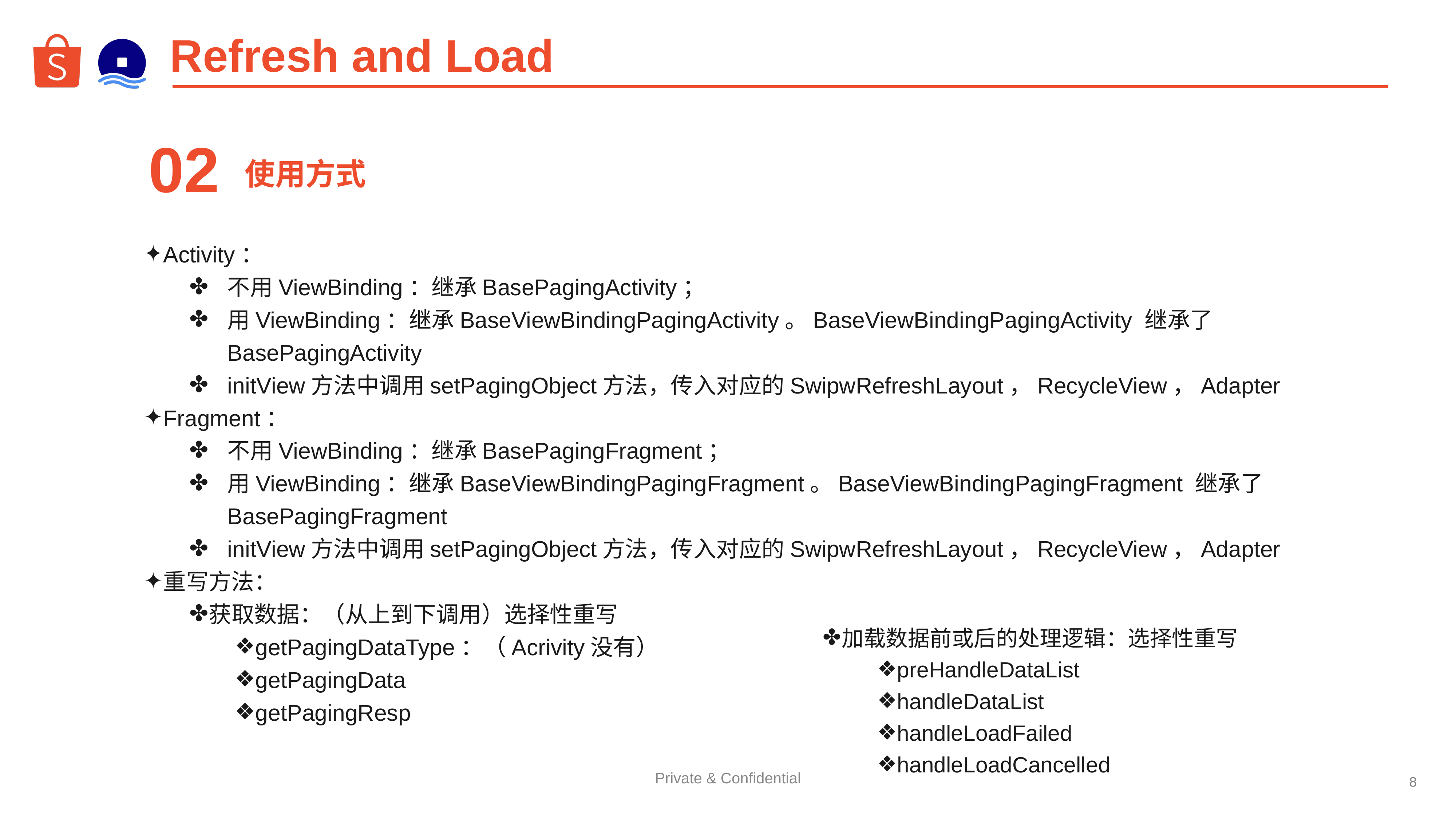

# Refresh and Load
02
使用方式
Activity：
不用ViewBinding：继承BasePagingActivity；
用ViewBinding：继承BaseViewBindingPagingActivity。BaseViewBindingPagingActivity 继承了BasePagingActivity
initView方法中调用setPagingObject方法，传入对应的SwipwRefreshLayout，RecycleView，Adapter
Fragment：
不用ViewBinding：继承BasePagingFragment；
用ViewBinding：继承BaseViewBindingPagingFragment。BaseViewBindingPagingFragment 继承了BasePagingFragment
initView方法中调用setPagingObject方法，传入对应的SwipwRefreshLayout，RecycleView，Adapter
重写方法：
获取数据：（从上到下调用）选择性重写
getPagingDataType：（Acrivity没有）
getPagingData
getPagingResp
加载数据前或后的处理逻辑：选择性重写
preHandleDataList
handleDataList
handleLoadFailed
handleLoadCancelled
8